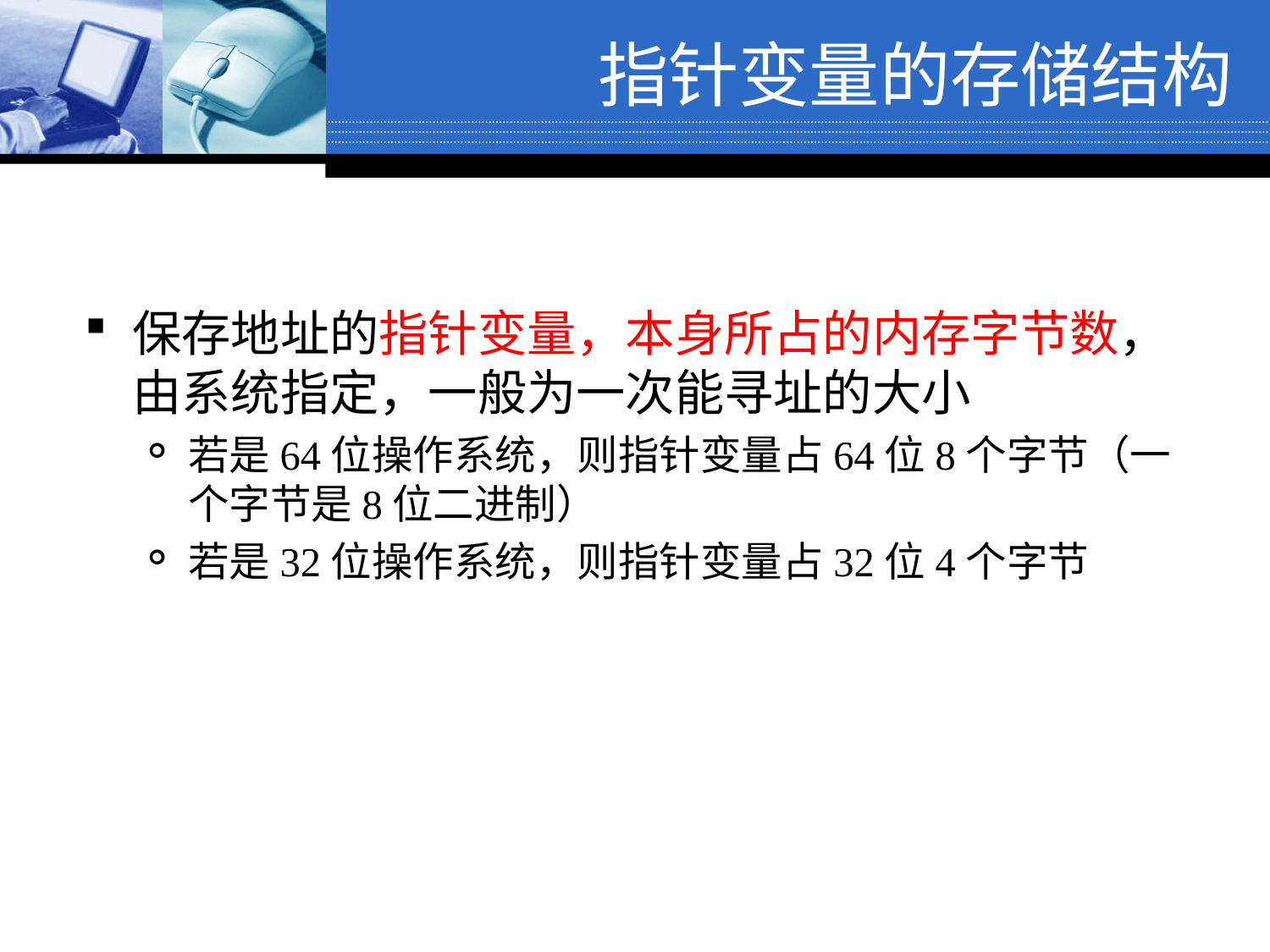

# 指针变量的存储结构
保存地址的指针变量，本身所占的内存字节数，由系统指定，一般为一次能寻址的大小
若是64位操作系统，则指针变量占64位8个字节（一个字节是8位二进制）
若是32位操作系统，则指针变量占32位4个字节